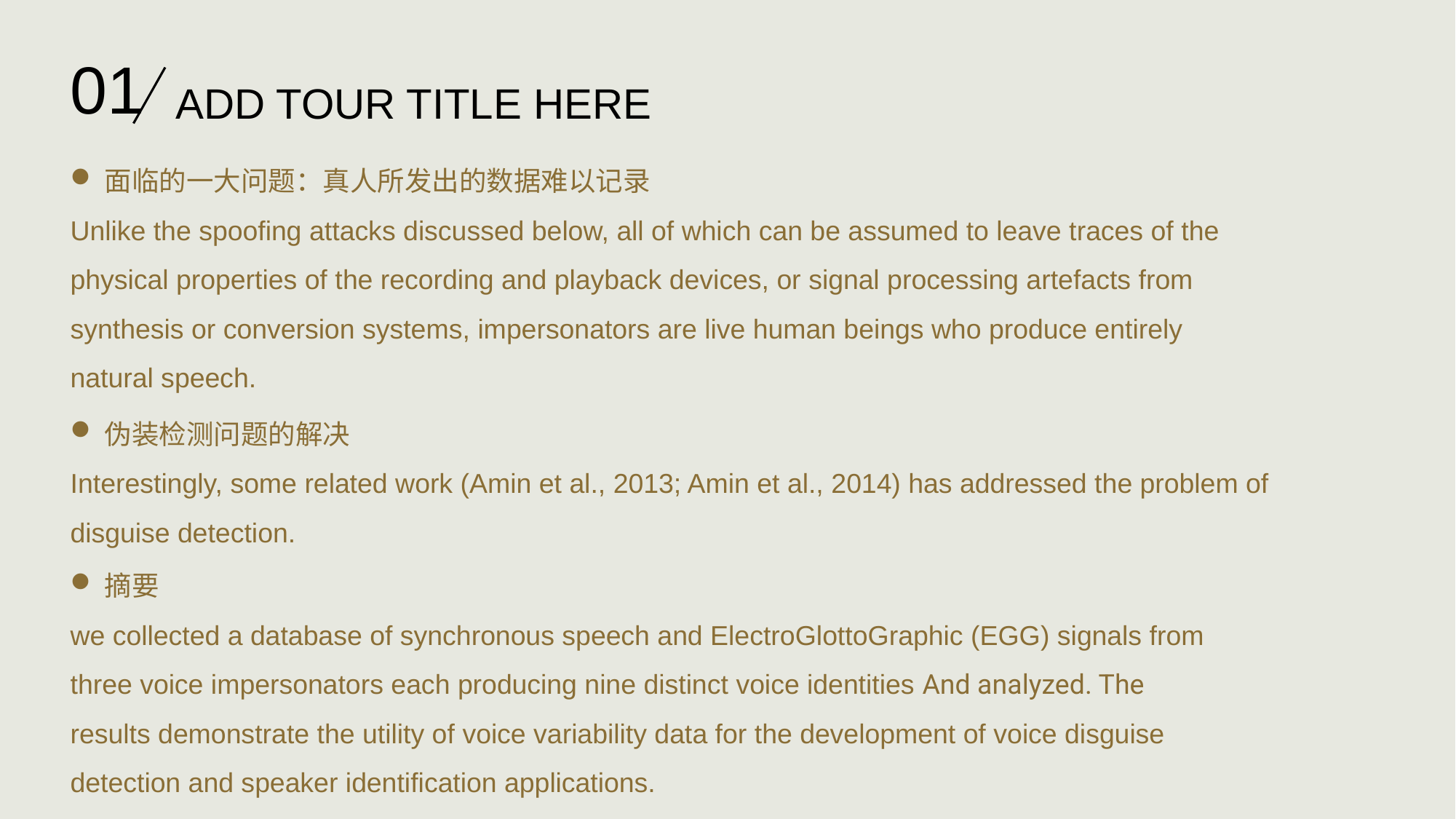

01
ADD TOUR TITLE HERE
面临的一大问题：真人所发出的数据难以记录
Unlike the spoofing attacks discussed below, all of which can be assumed to leave traces of the physical properties of the recording and playback devices, or signal processing artefacts from synthesis or conversion systems, impersonators are live human beings who produce entirely natural speech.
伪装检测问题的解决
Interestingly, some related work (Amin et al., 2013; Amin et al., 2014) has addressed the problem of disguise detection.
摘要
we collected a database of synchronous speech and ElectroGlottoGraphic (EGG) signals from three voice impersonators each producing nine distinct voice identities And analyzed. The results demonstrate the utility of voice variability data for the development of voice disguise detection and speaker identification applications.